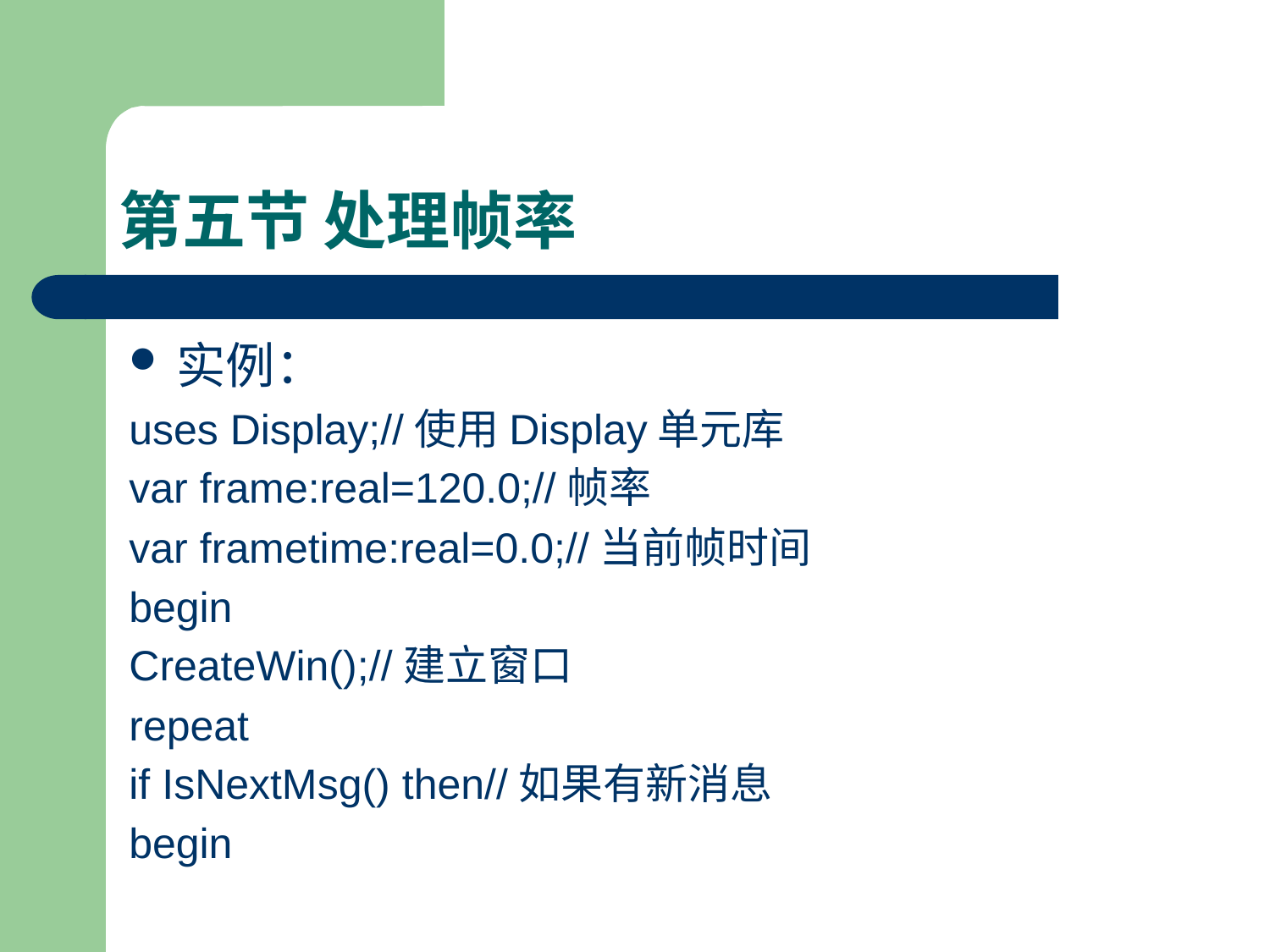

# 第五节 处理帧率
实例：
uses Display;//使用Display单元库
var frame:real=120.0;//帧率
var frametime:real=0.0;//当前帧时间
begin
CreateWin();//建立窗口
repeat
if IsNextMsg() then//如果有新消息
begin